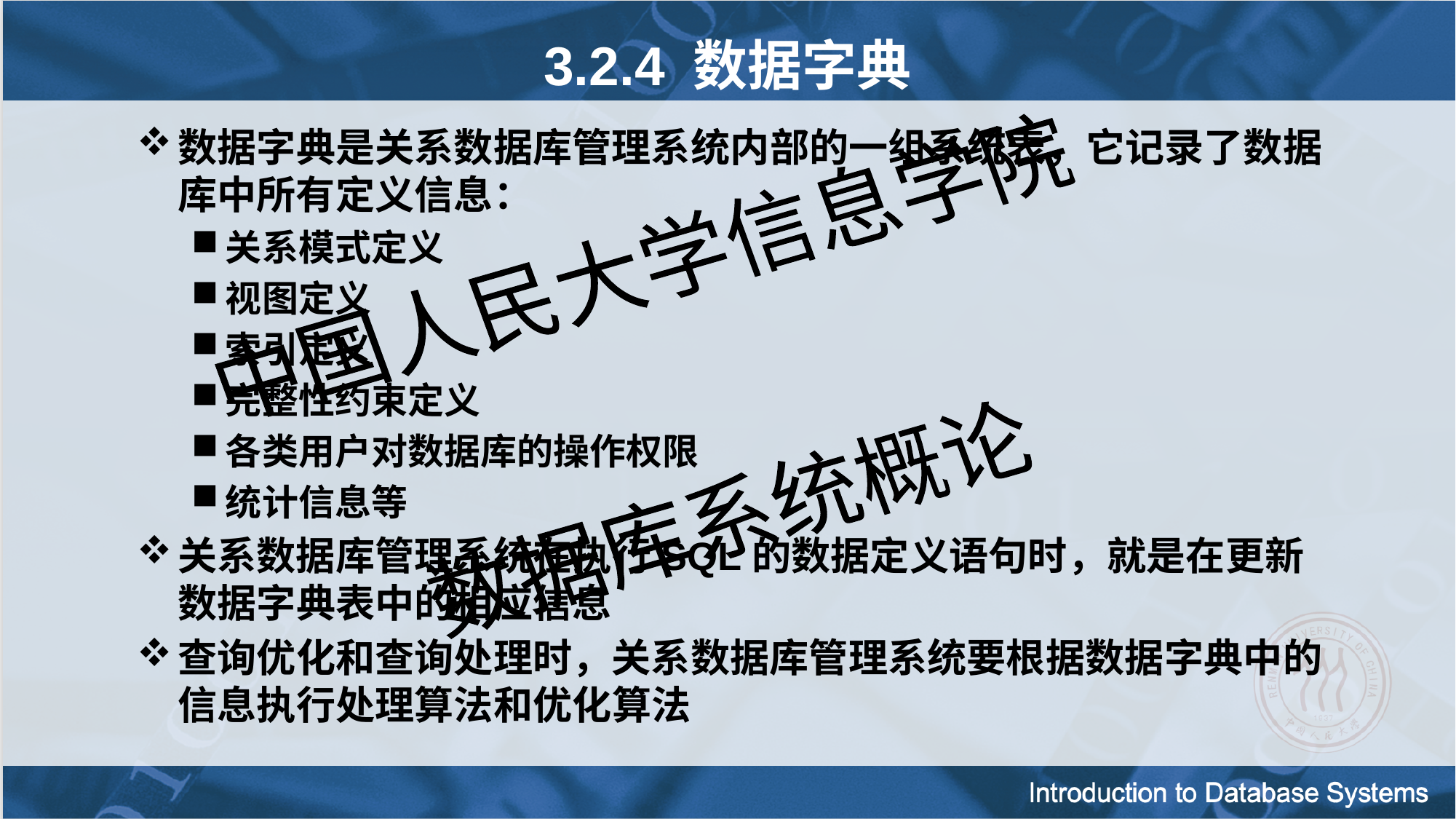

3.2.4 数据字典
数据字典是关系数据库管理系统内部的一组系统表，它记录了数据库中所有定义信息：
关系模式定义
视图定义
索引定义
完整性约束定义
各类用户对数据库的操作权限
统计信息等
关系数据库管理系统在执行SQL的数据定义语句时，就是在更新数据字典表中的相应信息
查询优化和查询处理时，关系数据库管理系统要根据数据字典中的信息执行处理算法和优化算法